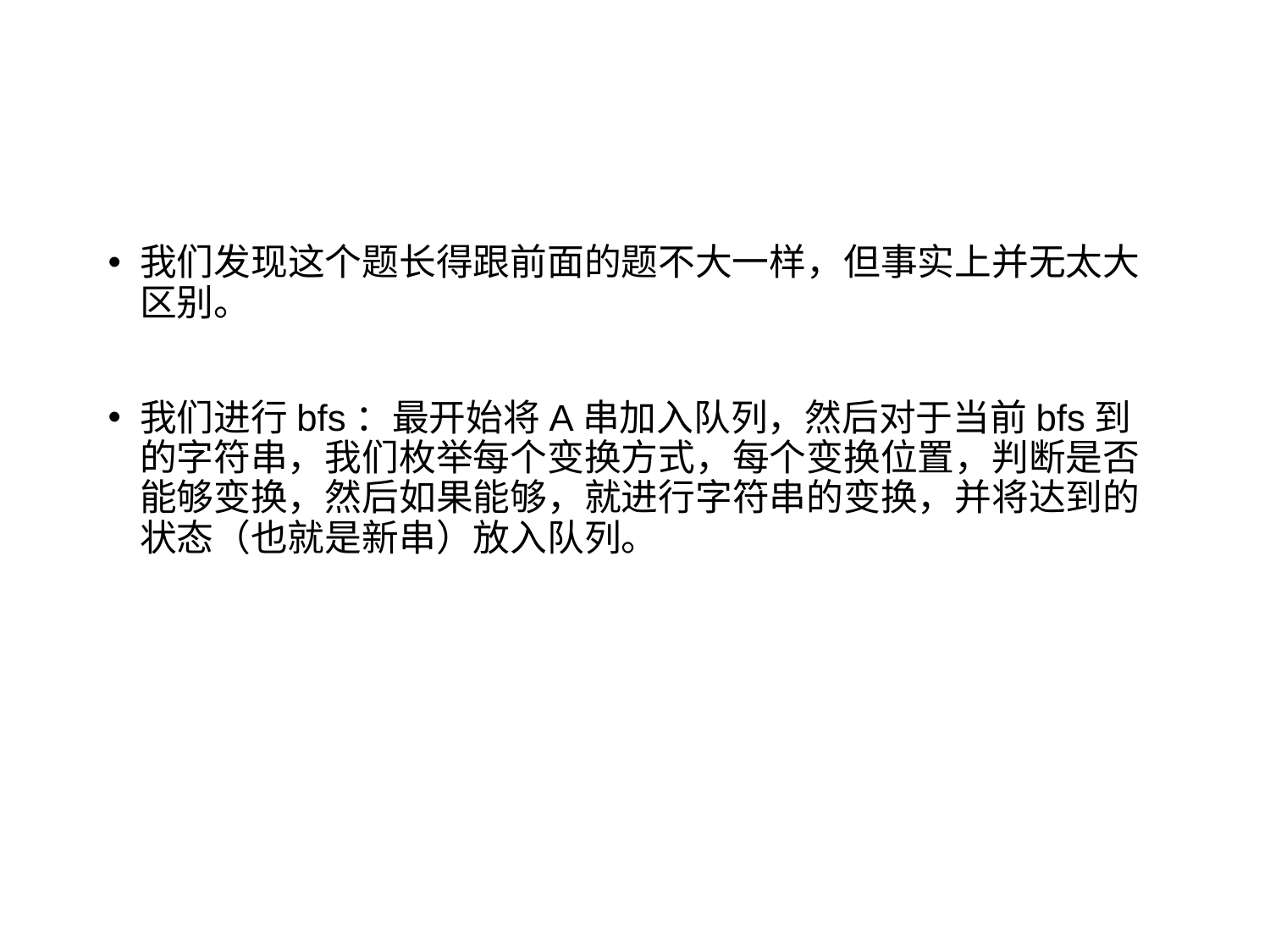

我们发现这个题长得跟前面的题不大一样，但事实上并无太大区别。

我们进行bfs：最开始将A串加入队列，然后对于当前bfs到的字符串，我们枚举每个变换方式，每个变换位置，判断是否能够变换，然后如果能够，就进行字符串的变换，并将达到的状态（也就是新串）放入队列。